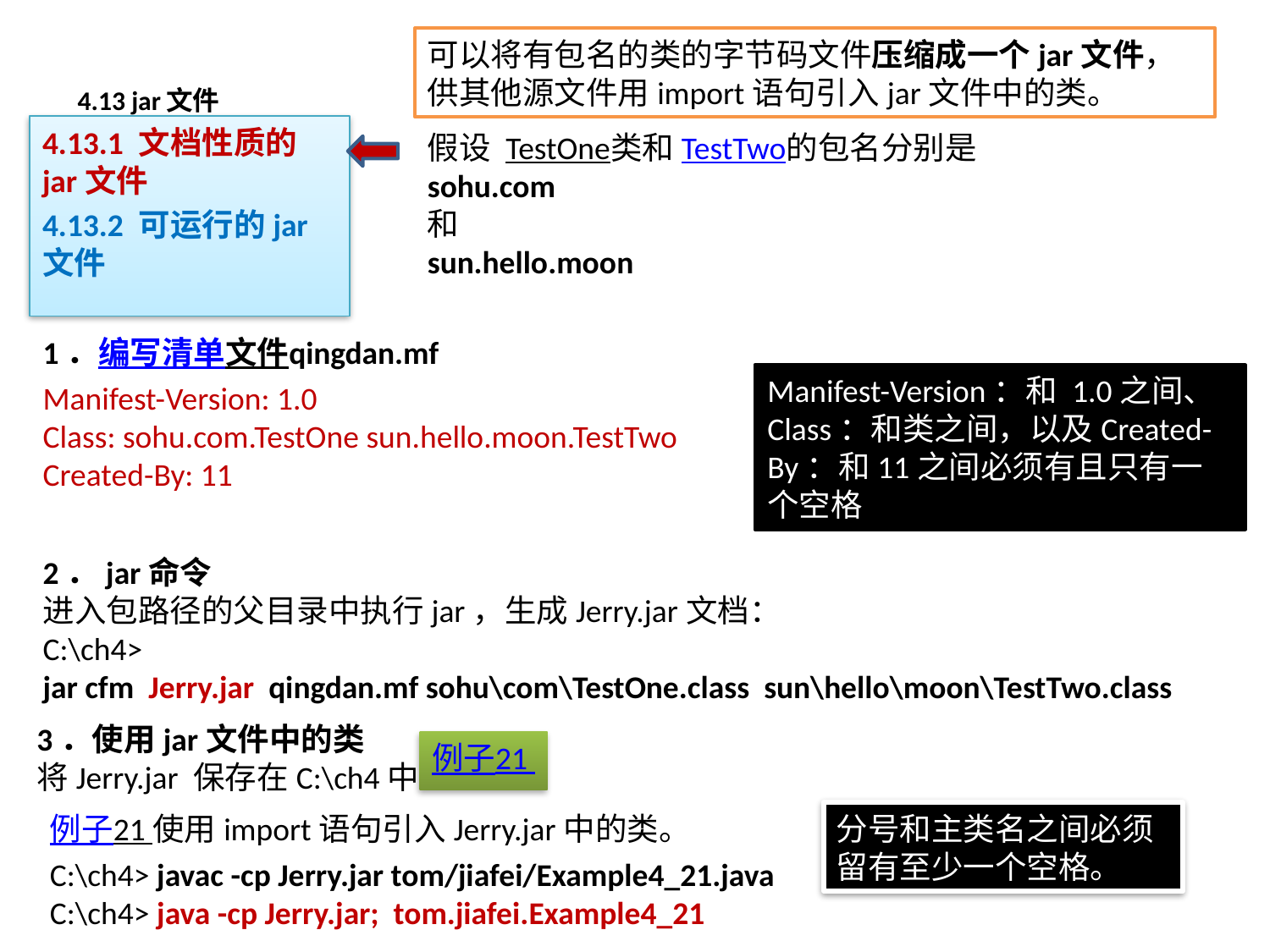

可以将有包名的类的字节码文件压缩成一个jar文件，供其他源文件用import语句引入jar文件中的类。
# 4.13 jar文件
4.13.1 文档性质的jar文件
4.13.2 可运行的jar文件
假设 TestOne类和TestTwo的包名分别是
sohu.com
和
sun.hello.moon

1．编写清单文件qingdan.mf
Manifest-Version: 1.0
Class: sohu.com.TestOne sun.hello.moon.TestTwo
Created-By: 11
Manifest-Version：和 1.0之间、Class：和类之间，以及Created-By：和11之间必须有且只有一个空格
2．jar命令
进入包路径的父目录中执行jar，生成Jerry.jar文档：
C:\ch4>
jar cfm  Jerry.jar  qingdan.mf sohu\com\TestOne.class  sun\hello\moon\TestTwo.class
3．使用jar文件中的类
将Jerry.jar 保存在C:\ch4中
例子21
例子21 使用import语句引入Jerry.jar中的类。
C:\ch4> javac -cp Jerry.jar tom/jiafei/Example4_21.java
C:\ch4> java -cp Jerry.jar;  tom.jiafei.Example4_21
分号和主类名之间必须留有至少一个空格。